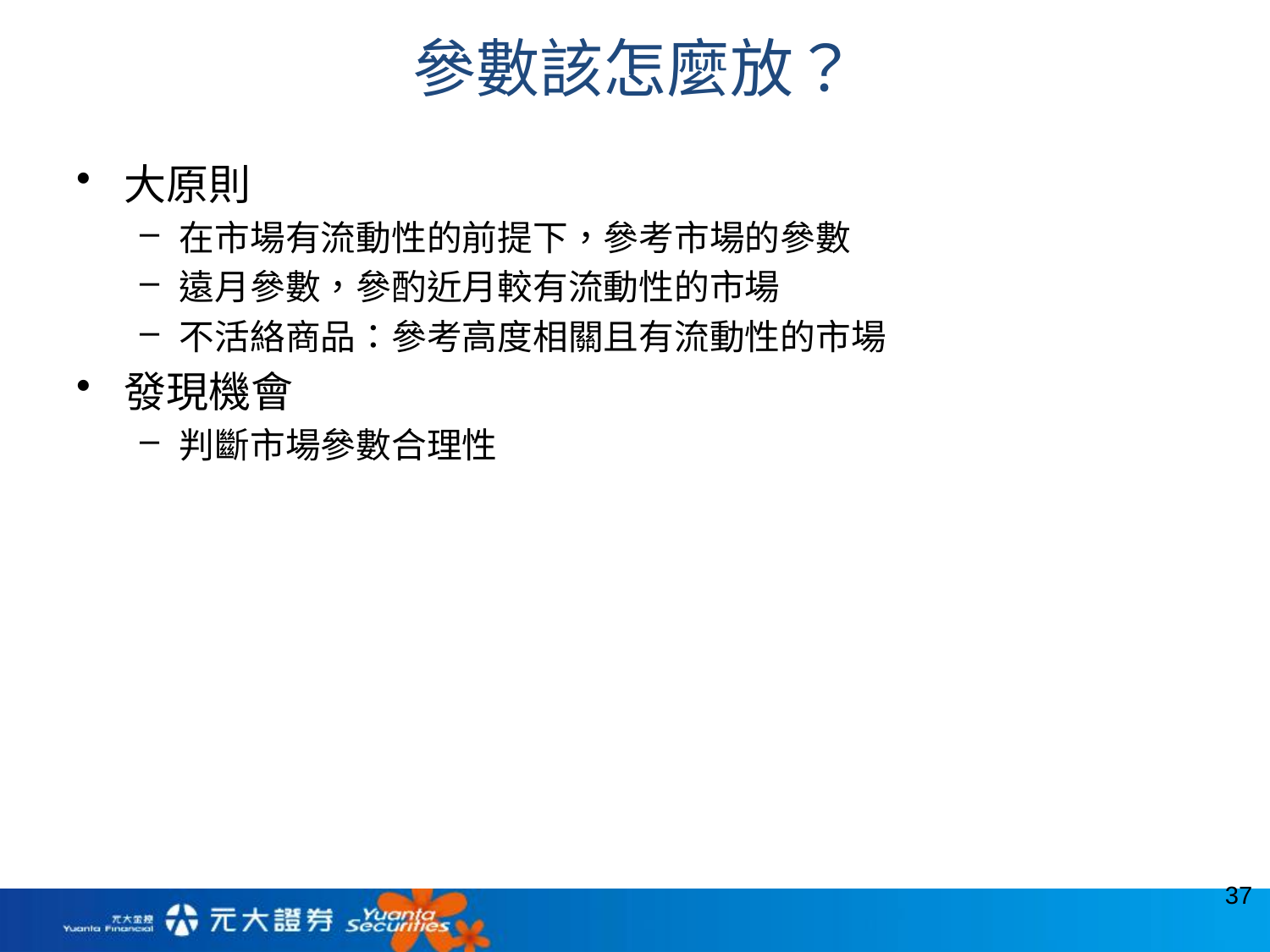

# 參數該怎麼放？
大原則
在市場有流動性的前提下，參考市場的參數
遠月參數，參酌近月較有流動性的市場
不活絡商品：參考高度相關且有流動性的市場
發現機會
判斷市場參數合理性

37